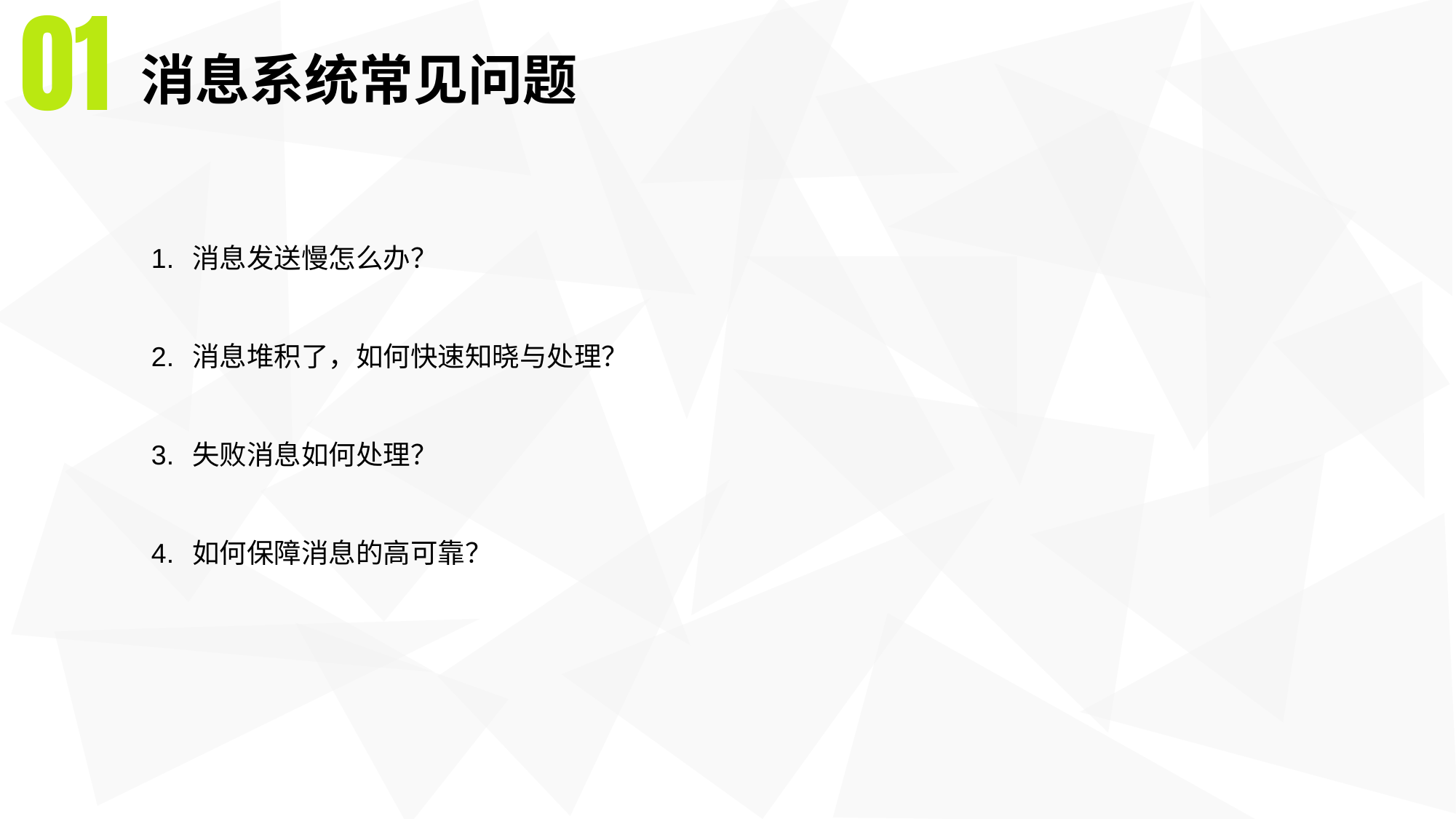

01
消息系统常见问题
消息发送慢怎么办？
消息堆积了，如何快速知晓与处理？
失败消息如何处理？
如何保障消息的高可靠？